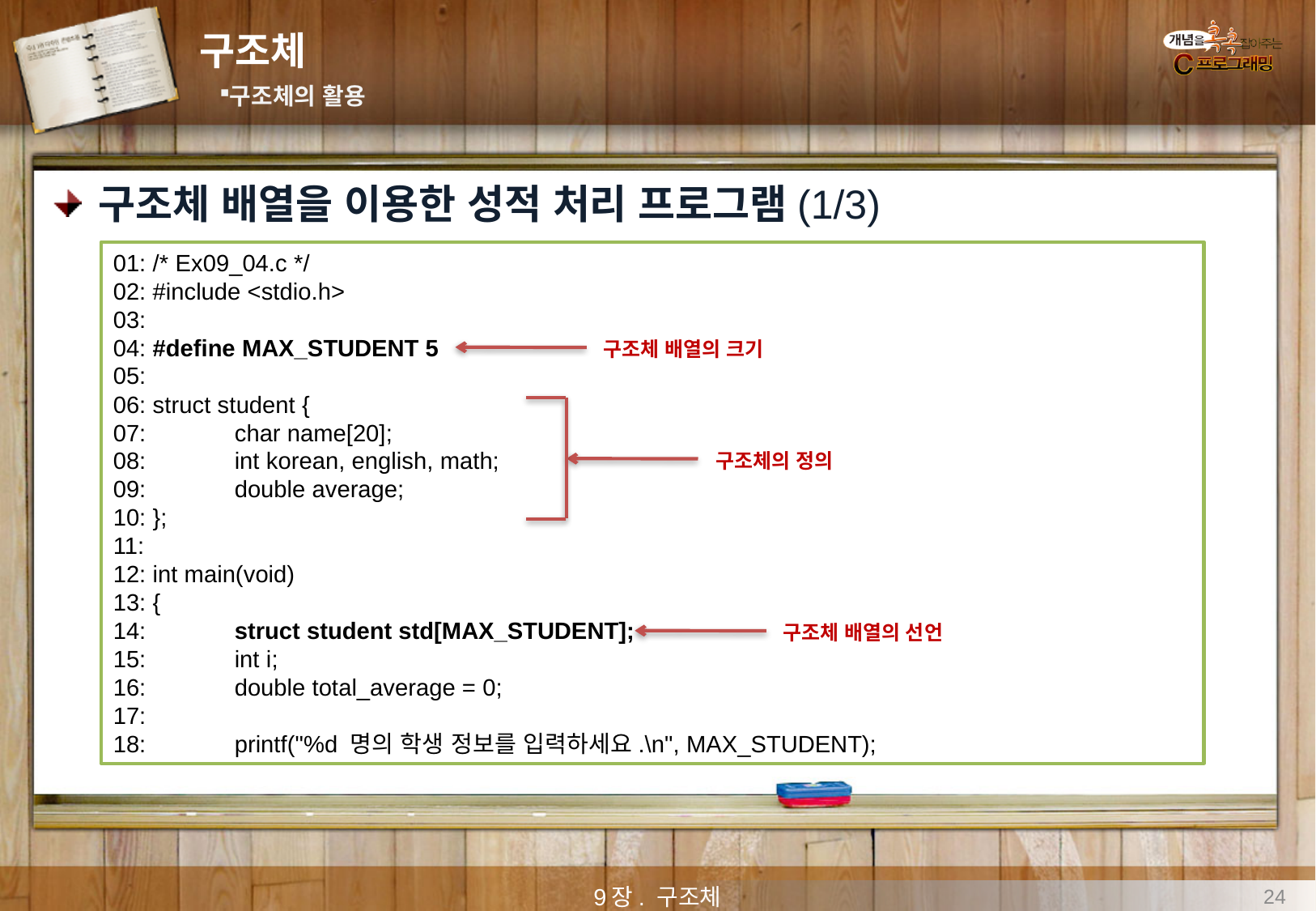

# 구조체
구조체의 활용
구조체 배열을 이용한 성적 처리 프로그램(1/3)
01: /* Ex09_04.c */
02: #include <stdio.h>
03:
04: #define MAX_STUDENT 5
05:
06: struct student {
07: 	char name[20];
08: 	int korean, english, math;
09: 	double average;
10: };
11:
12: int main(void)
13: {
14: 	struct student std[MAX_STUDENT];
15: 	int i;
16: 	double total_average = 0;
17:
18: 	printf("%d 명의 학생 정보를 입력하세요.\n", MAX_STUDENT);
구조체 배열의 크기
구조체의 정의
구조체 배열의 선언
9장. 구조체
24